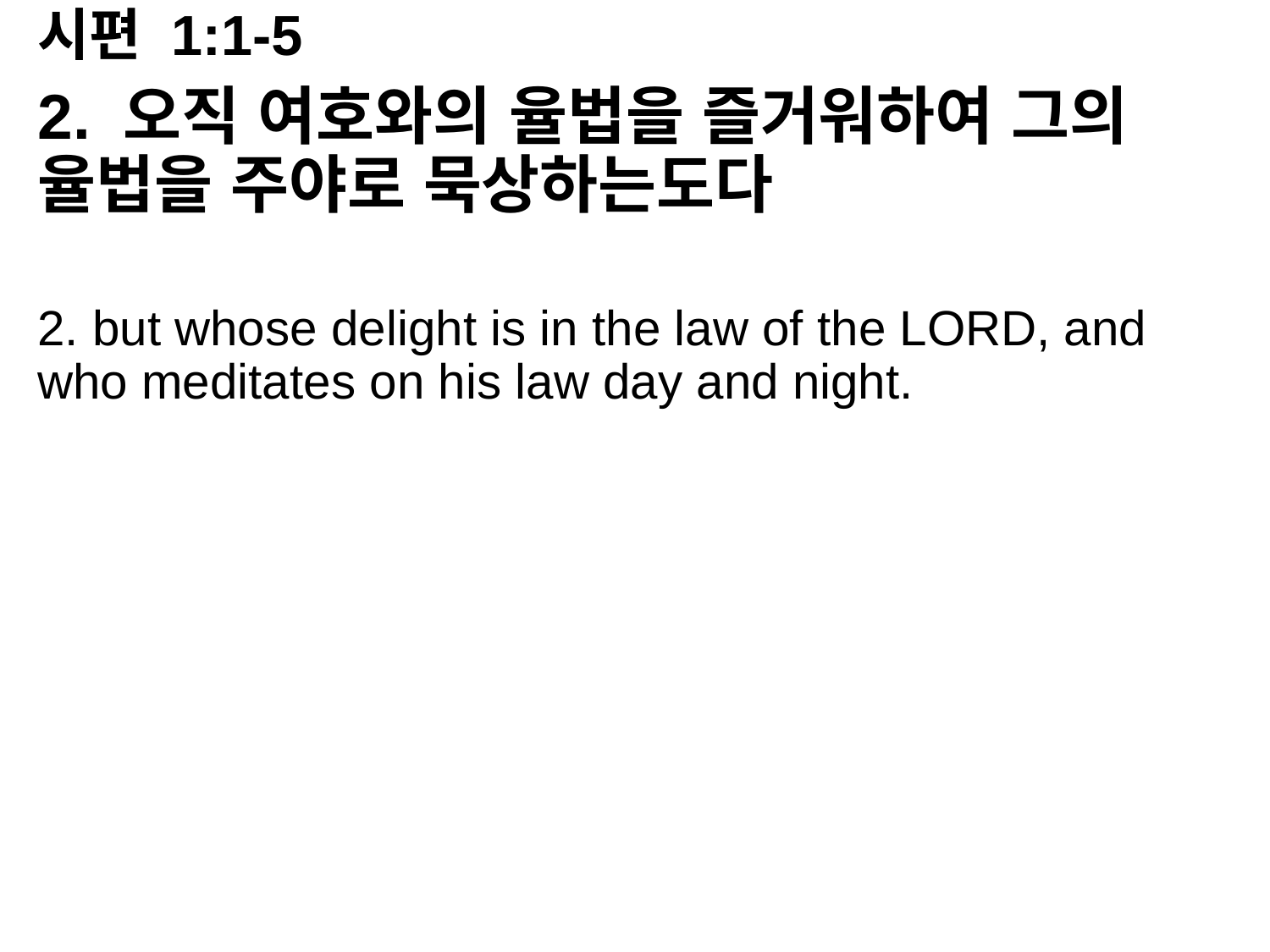

시편 1:1-5
2. 오직 여호와의 율법을 즐거워하여 그의 율법을 주야로 묵상하는도다

2. but whose delight is in the law of the LORD, and who meditates on his law day and night.